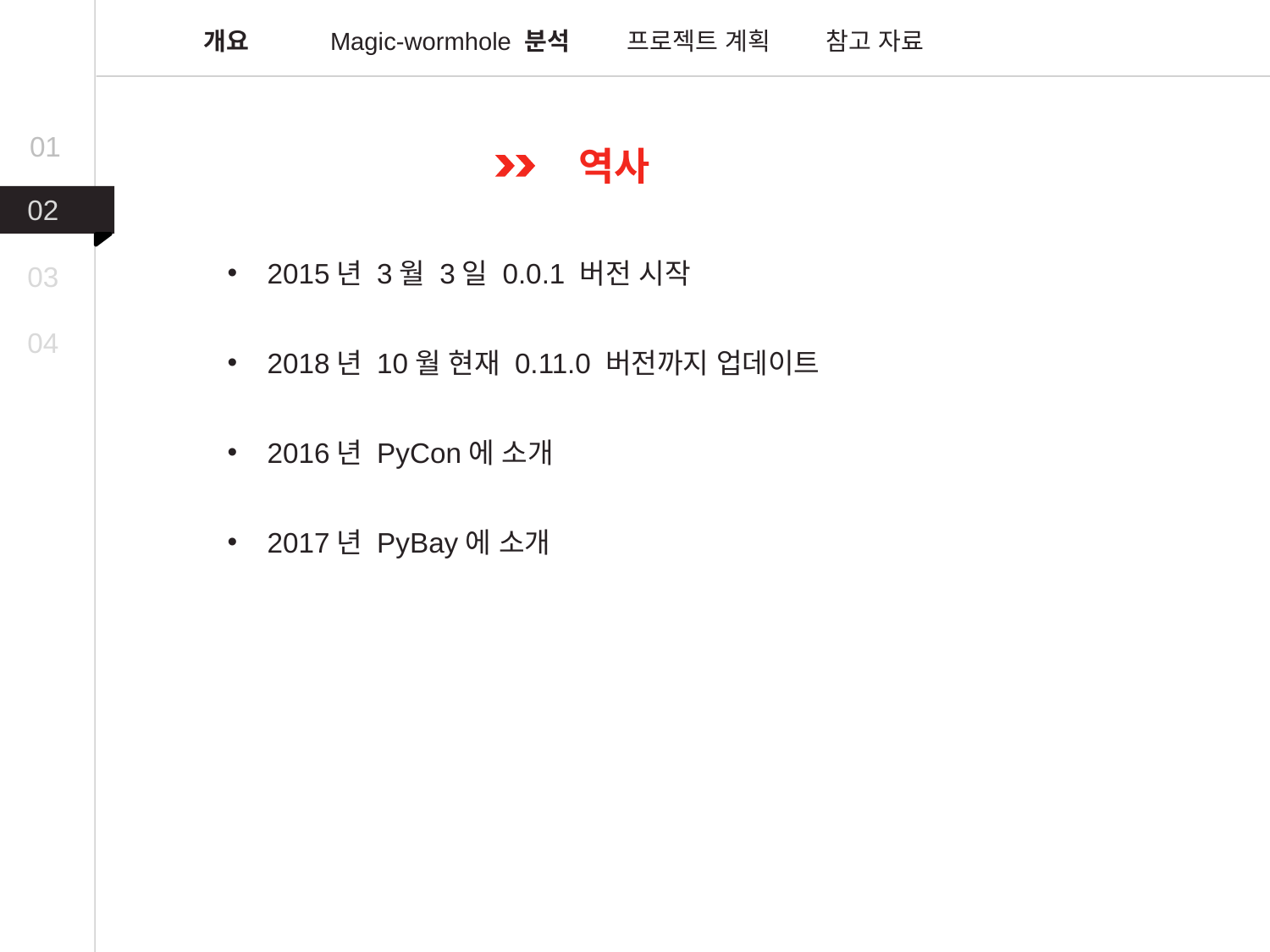

개요
Magic-wormhole 분석
프로젝트 계획
참고 자료
01
역사

02

2015년 3월 3일 0.0.1 버전 시작
03
04
2018년 10월 현재 0.11.0 버전까지 업데이트
2016년 PyCon에 소개
2017년 PyBay에 소개